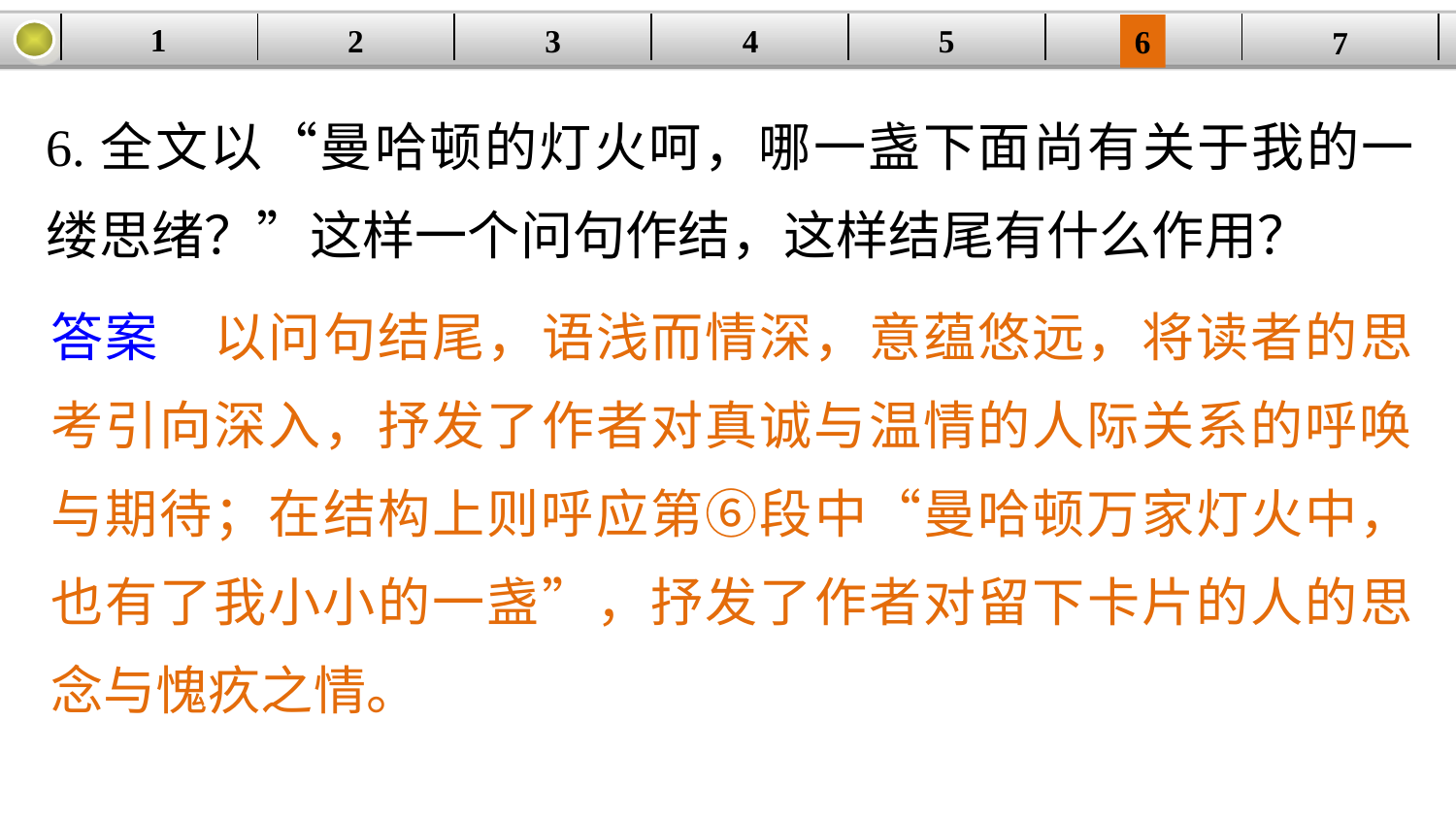

1
5
3
2
|  |  |  |  |  |  |  |
| --- | --- | --- | --- | --- | --- | --- |
4
6
7

6.全文以“曼哈顿的灯火呵，哪一盏下面尚有关于我的一缕思绪？”这样一个问句作结，这样结尾有什么作用？
答案　以问句结尾，语浅而情深，意蕴悠远，将读者的思考引向深入，抒发了作者对真诚与温情的人际关系的呼唤与期待；在结构上则呼应第⑥段中“曼哈顿万家灯火中，也有了我小小的一盏”，抒发了作者对留下卡片的人的思念与愧疚之情。